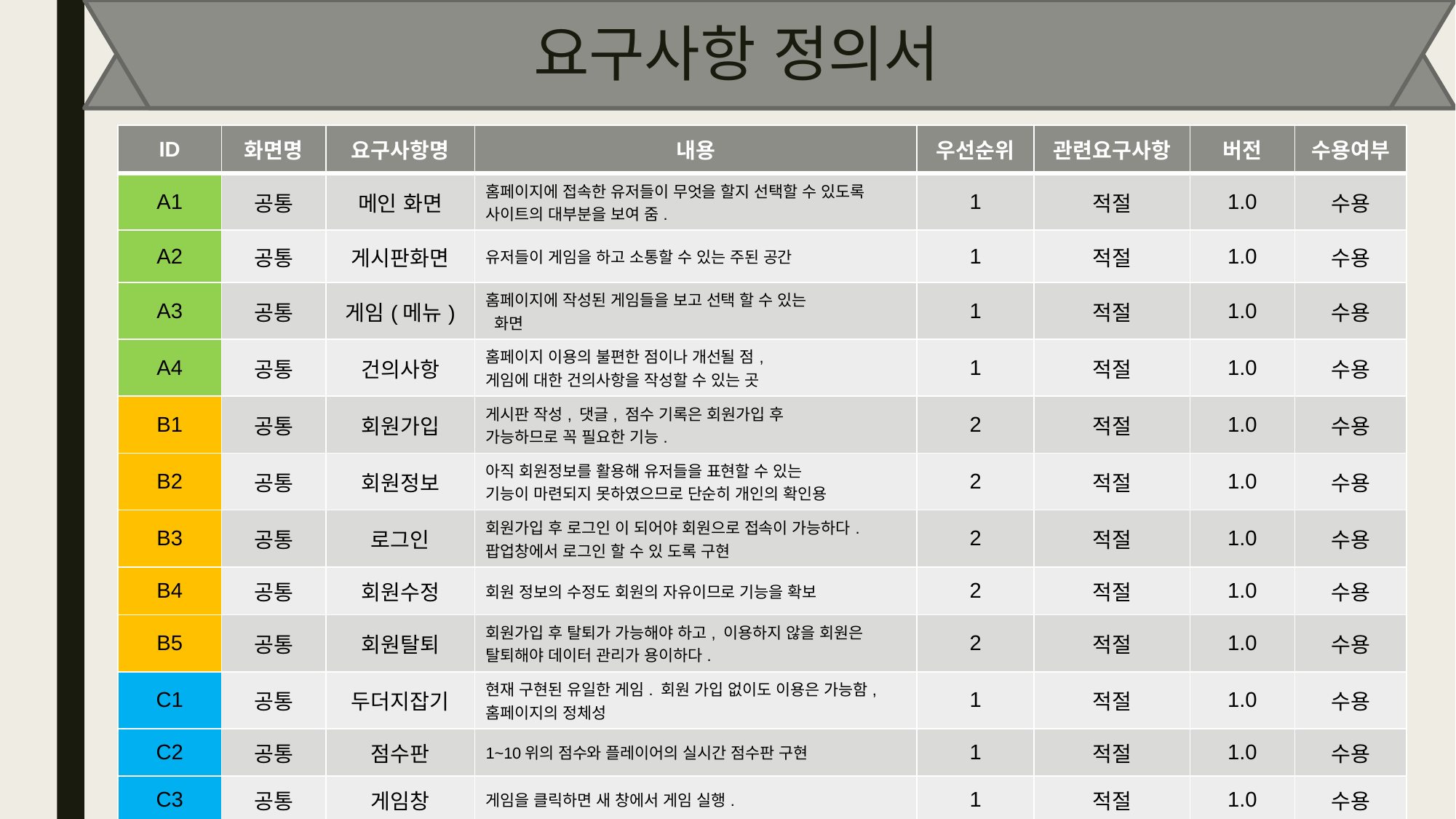

# 요구사항 정의서
| ID | 화면명 | 요구사항명 | 내용 | 우선순위 | 관련요구사항 | 버전 | 수용여부 |
| --- | --- | --- | --- | --- | --- | --- | --- |
| A1 | 공통 | 메인 화면 | 홈페이지에 접속한 유저들이 무엇을 할지 선택할 수 있도록 사이트의 대부분을 보여 줌. | 1 | 적절 | 1.0 | 수용 |
| A2 | 공통 | 게시판화면 | 유저들이 게임을 하고 소통할 수 있는 주된 공간 | 1 | 적절 | 1.0 | 수용 |
| A3 | 공통 | 게임(메뉴) | 홈페이지에 작성된 게임들을 보고 선택 할 수 있는 화면 | 1 | 적절 | 1.0 | 수용 |
| A4 | 공통 | 건의사항 | 홈페이지 이용의 불편한 점이나 개선될 점, 게임에 대한 건의사항을 작성할 수 있는 곳 | 1 | 적절 | 1.0 | 수용 |
| B1 | 공통 | 회원가입 | 게시판 작성, 댓글, 점수 기록은 회원가입 후 가능하므로 꼭 필요한 기능. | 2 | 적절 | 1.0 | 수용 |
| B2 | 공통 | 회원정보 | 아직 회원정보를 활용해 유저들을 표현할 수 있는 기능이 마련되지 못하였으므로 단순히 개인의 확인용 | 2 | 적절 | 1.0 | 수용 |
| B3 | 공통 | 로그인 | 회원가입 후 로그인 이 되어야 회원으로 접속이 가능하다. 팝업창에서 로그인 할 수 있 도록 구현 | 2 | 적절 | 1.0 | 수용 |
| B4 | 공통 | 회원수정 | 회원 정보의 수정도 회원의 자유이므로 기능을 확보 | 2 | 적절 | 1.0 | 수용 |
| B5 | 공통 | 회원탈퇴 | 회원가입 후 탈퇴가 가능해야 하고, 이용하지 않을 회원은 탈퇴해야 데이터 관리가 용이하다. | 2 | 적절 | 1.0 | 수용 |
| C1 | 공통 | 두더지잡기 | 현재 구현된 유일한 게임. 회원 가입 없이도 이용은 가능함, 홈페이지의 정체성 | 1 | 적절 | 1.0 | 수용 |
| C2 | 공통 | 점수판 | 1~10위의 점수와 플레이어의 실시간 점수판 구현 | 1 | 적절 | 1.0 | 수용 |
| C3 | 공통 | 게임창 | 게임을 클릭하면 새 창에서 게임 실행. | 1 | 적절 | 1.0 | 수용 |
| D4 | 공통 | 글쓰기 | 각 게시판에 글을 게시하는 기능. 작성자는 수정.삭제 가능 | 2 | 적절 | 1.0 | 수용 |